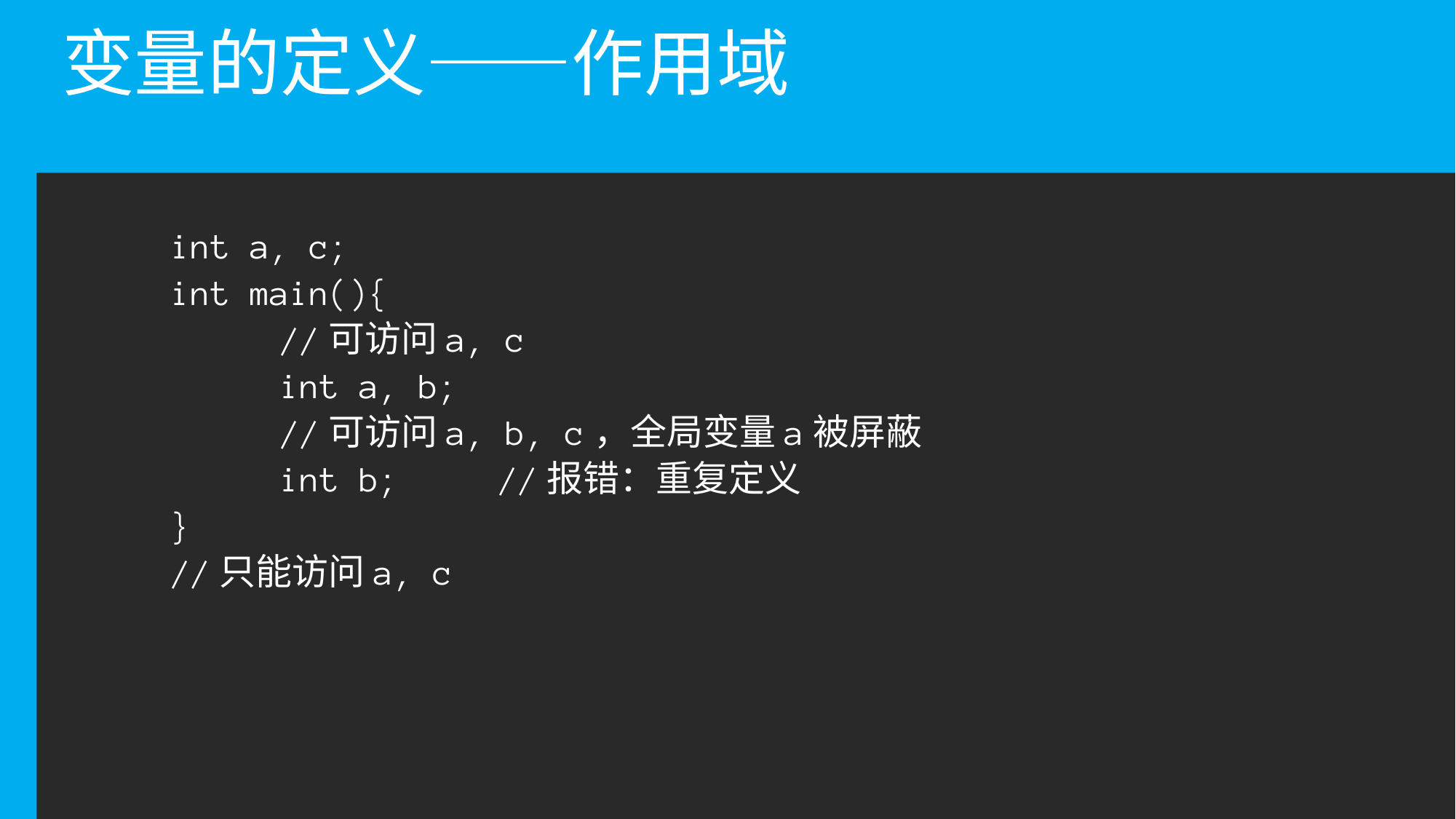

# 变量的定义——作用域
	int a, c;
	int main(){
		//可访问a, c
		int a, b;
		//可访问a, b, c，全局变量a被屏蔽
		int b;	//报错：重复定义
	}
	//只能访问a, c